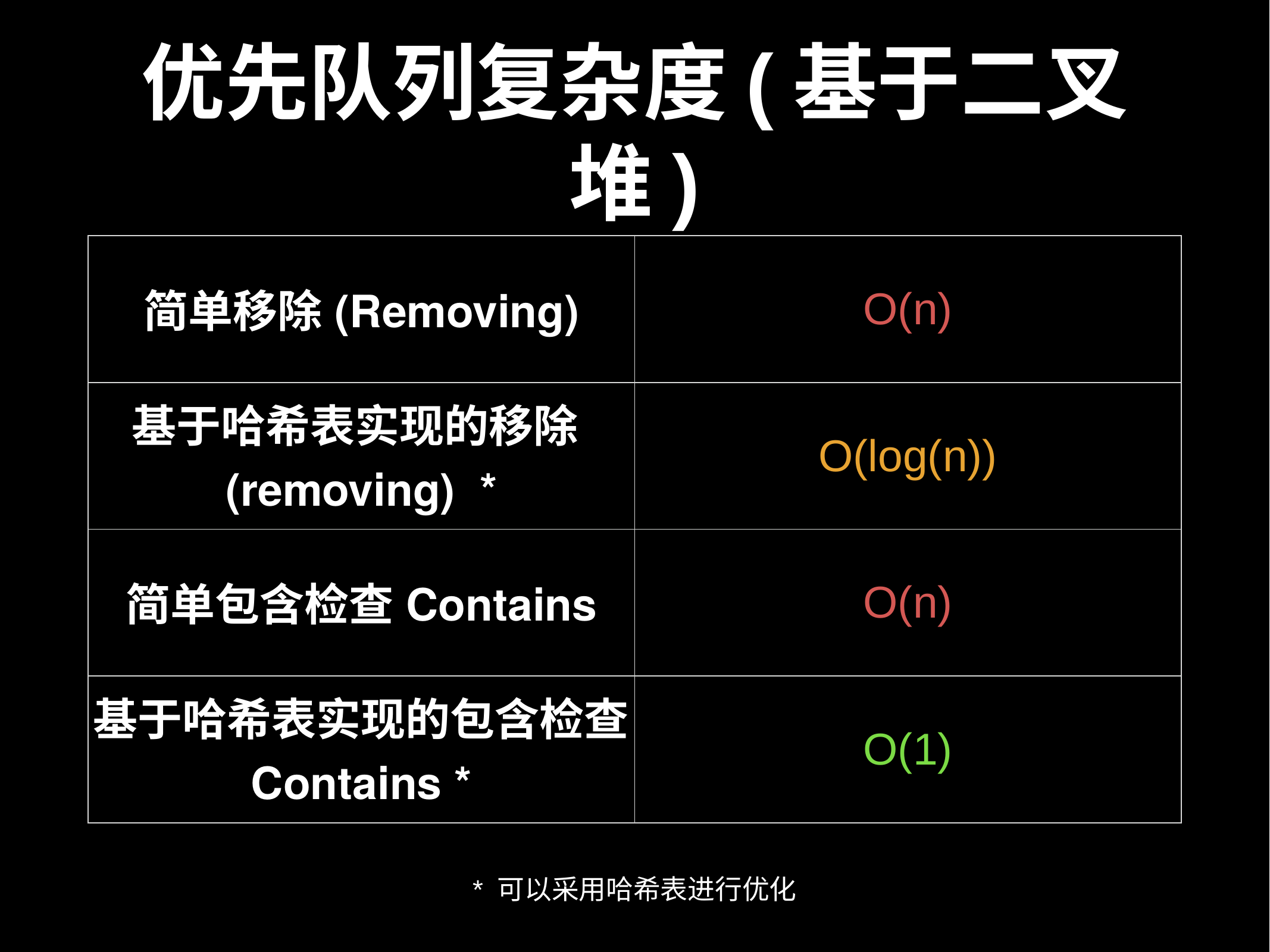

# 优先队列复杂度(基于二叉堆)
| 简单移除(Removing) | O(n) |
| --- | --- |
| 基于哈希表实现的移除(removing) \* | O(log(n)) |
| 简单包含检查Contains | O(n) |
| 基于哈希表实现的包含检查Contains \* | O(1) |
* 可以采用哈希表进行优化